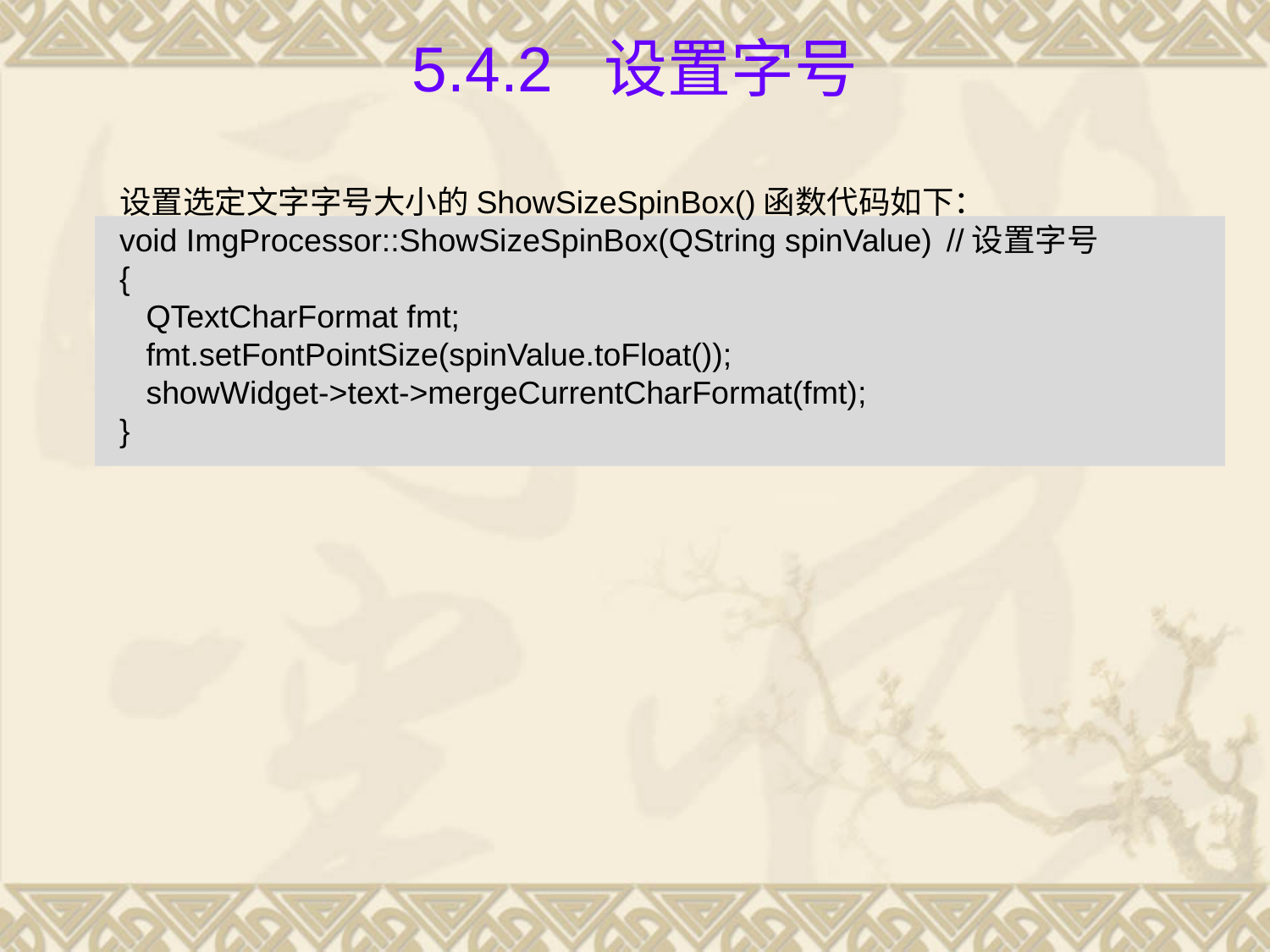

# 5.4.2  设置字号
设置选定文字字号大小的ShowSizeSpinBox()函数代码如下：
void ImgProcessor::ShowSizeSpinBox(QString spinValue)	//设置字号
{
   QTextCharFormat fmt;
   fmt.setFontPointSize(spinValue.toFloat());
   showWidget->text->mergeCurrentCharFormat(fmt);
}